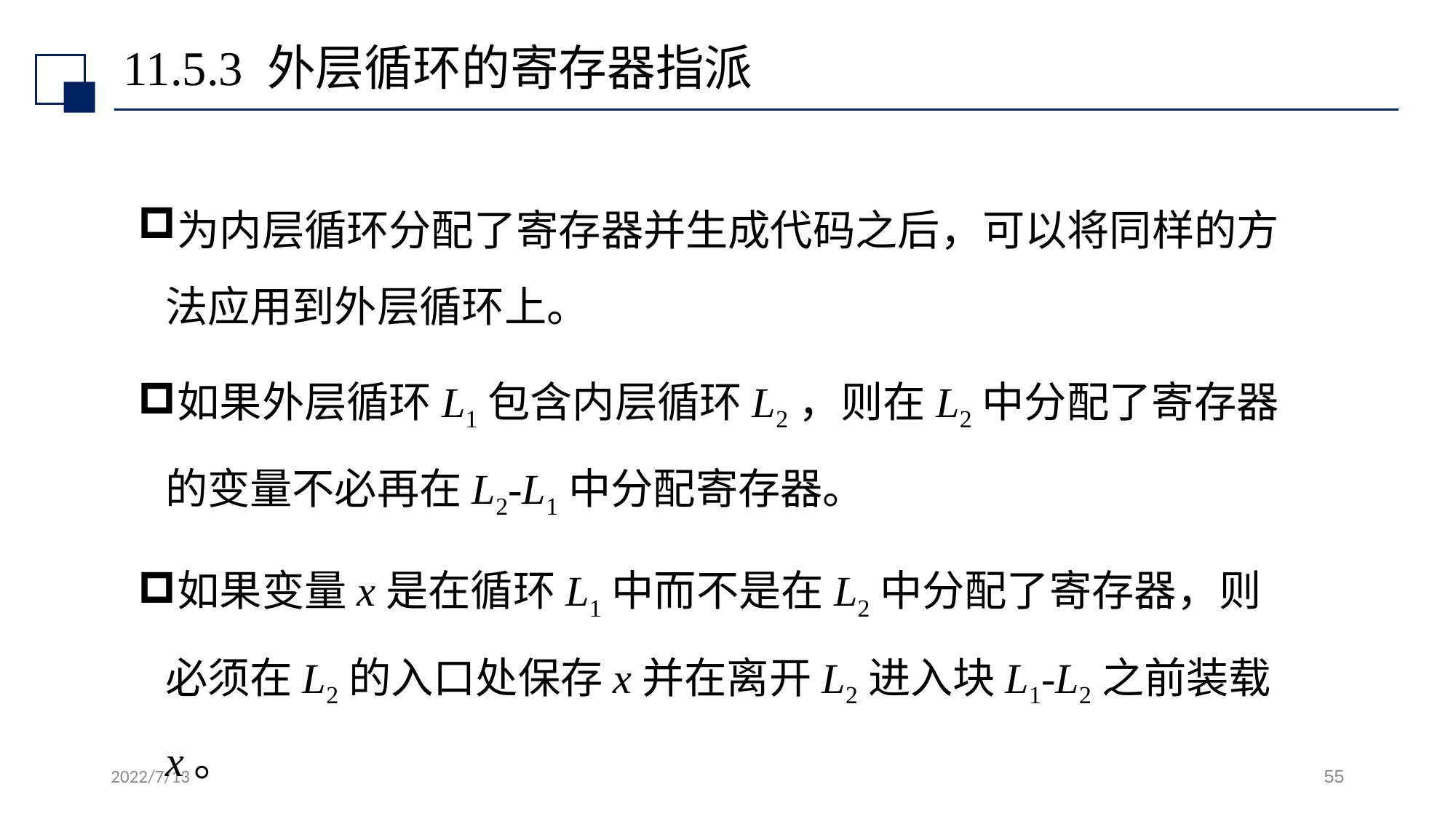

# 11.5.3 外层循环的寄存器指派
为内层循环分配了寄存器并生成代码之后，可以将同样的方法应用到外层循环上。
如果外层循环L1包含内层循环L2，则在L2中分配了寄存器的变量不必再在L2-L1中分配寄存器。
如果变量x是在循环L1中而不是在L2中分配了寄存器，则必须在L2的入口处保存x并在离开L2进入块L1-L2之前装载x。

2022/7/13
55